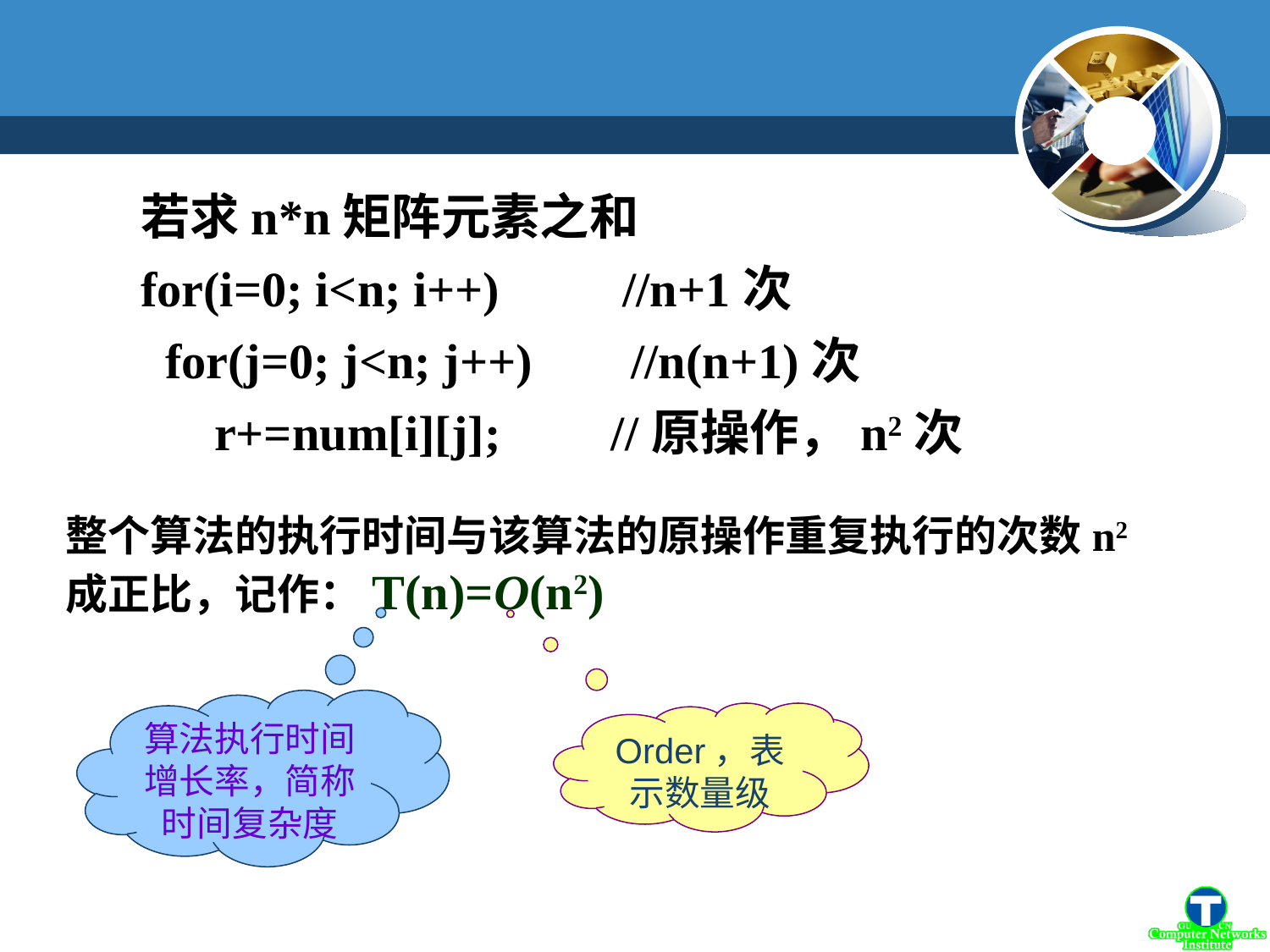

若求n*n矩阵元素之和
for(i=0; i<n; i++)          //n+1次
  for(j=0; j<n; j++)        //n(n+1)次
      r+=num[i][j];         //原操作，n2次
整个算法的执行时间与该算法的原操作重复执行的次数n2成正比，记作：T(n)=O(n2)
算法执行时间增长率，简称时间复杂度
Order，表示数量级